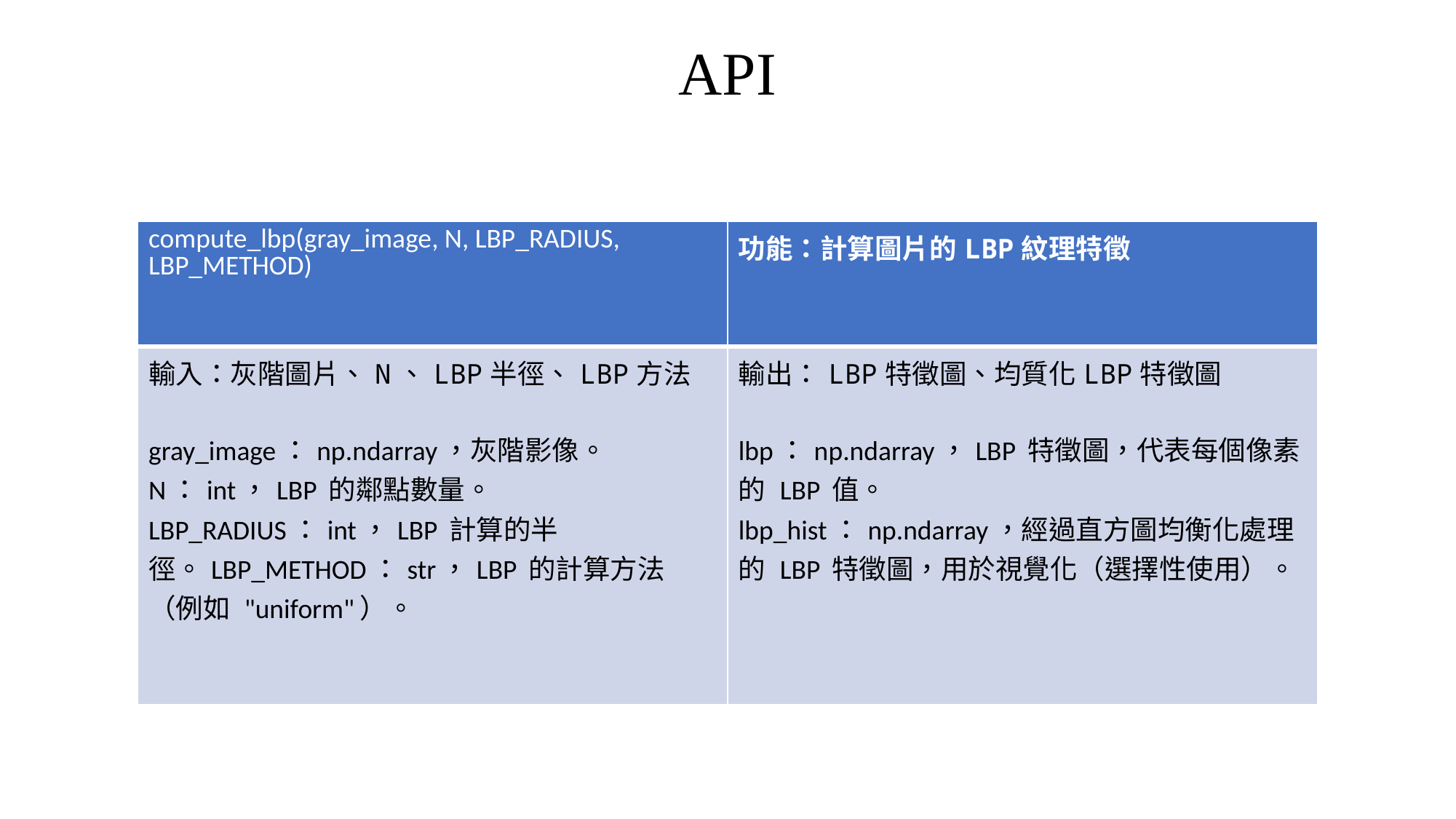

API
| compute\_lbp(gray\_image, N, LBP\_RADIUS, LBP\_METHOD) | 功能：計算圖片的LBP紋理特徵 |
| --- | --- |
| 輸入：灰階圖片、N、LBP半徑、LBP方法 gray\_image：np.ndarray，灰階影像。 N：int，LBP 的鄰點數量。 LBP\_RADIUS：int，LBP 計算的半徑。LBP\_METHOD：str，LBP 的計算方法（例如 "uniform"）。 | 輸出：LBP特徵圖、均質化LBP特徵圖 lbp：np.ndarray，LBP 特徵圖，代表每個像素的 LBP 值。 lbp\_hist：np.ndarray，經過直方圖均衡化處理的 LBP 特徵圖，用於視覺化（選擇性使用）。 |